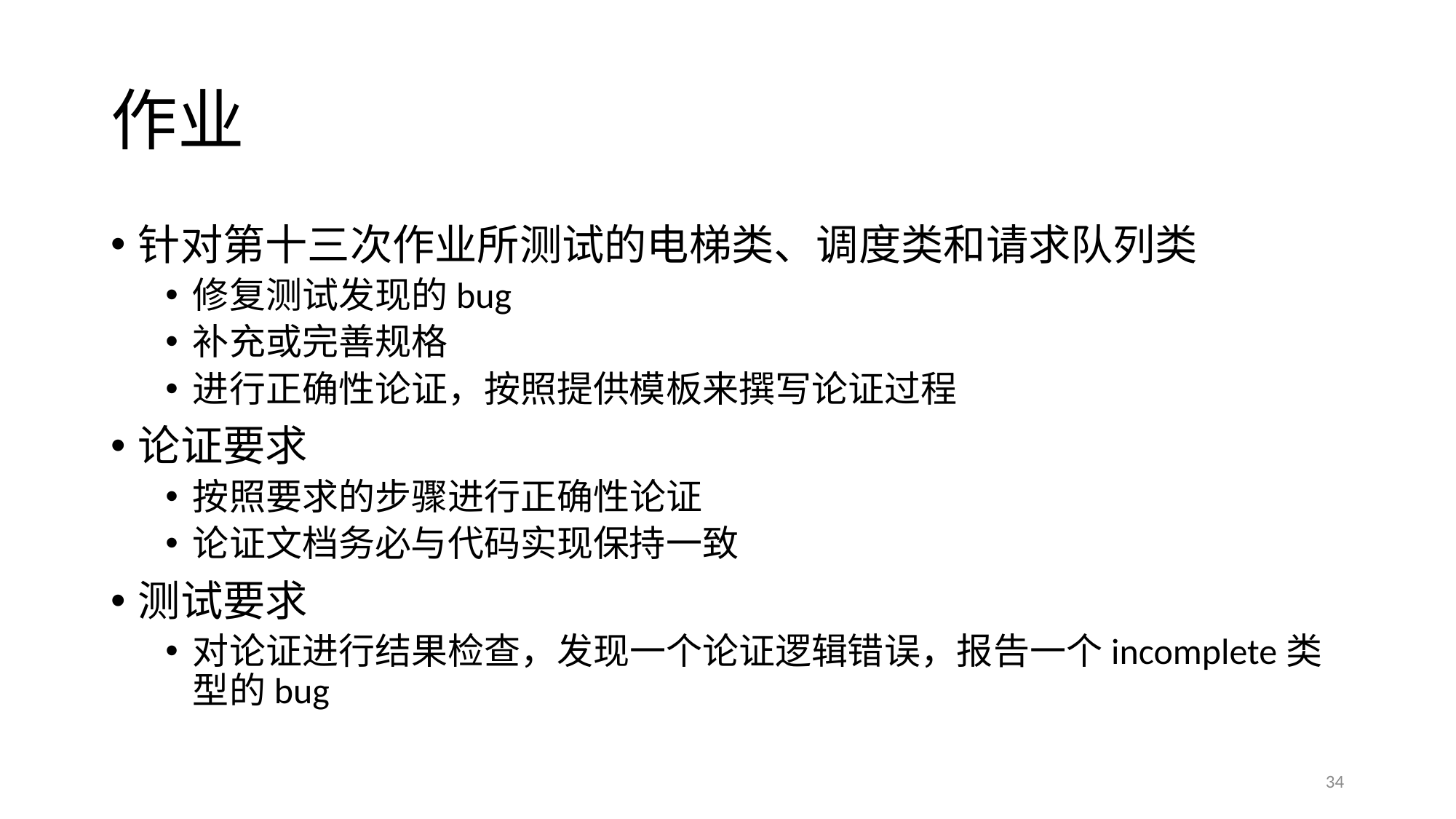

# 作业
针对第十三次作业所测试的电梯类、调度类和请求队列类
修复测试发现的bug
补充或完善规格
进行正确性论证，按照提供模板来撰写论证过程
论证要求
按照要求的步骤进行正确性论证
论证文档务必与代码实现保持一致
测试要求
对论证进行结果检查，发现一个论证逻辑错误，报告一个incomplete类型的bug
34